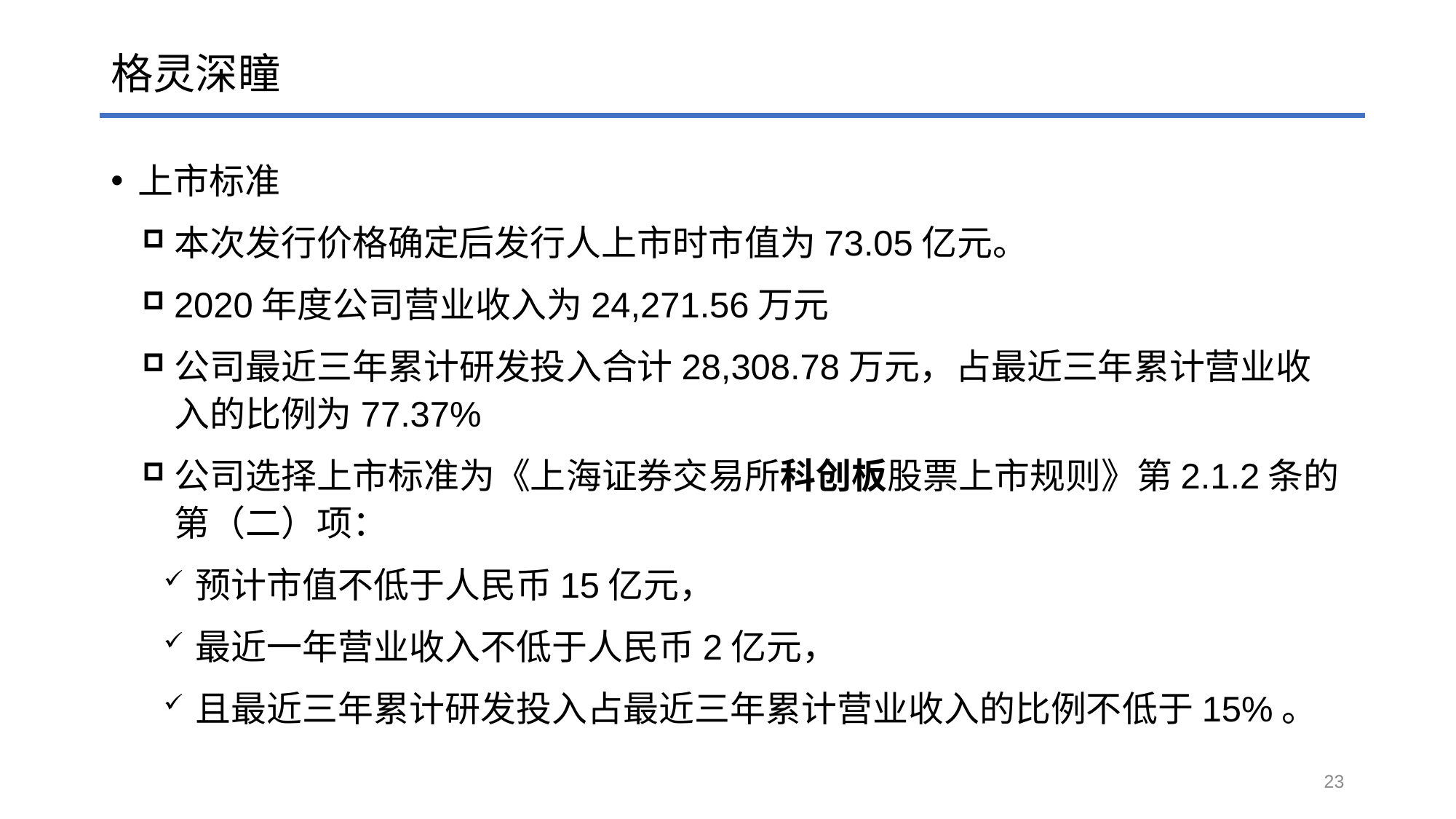

# 格灵深瞳
上市标准
本次发行价格确定后发行人上市时市值为73.05亿元。
2020年度公司营业收入为24,271.56万元
公司最近三年累计研发投入合计28,308.78万元，占最近三年累计营业收入的比例为77.37%
公司选择上市标准为《上海证券交易所科创板股票上市规则》第2.1.2条的第（二）项：
预计市值不低于人民币15亿元，
最近一年营业收入不低于人民币2亿元，
且最近三年累计研发投入占最近三年累计营业收入的比例不低于15%。

23